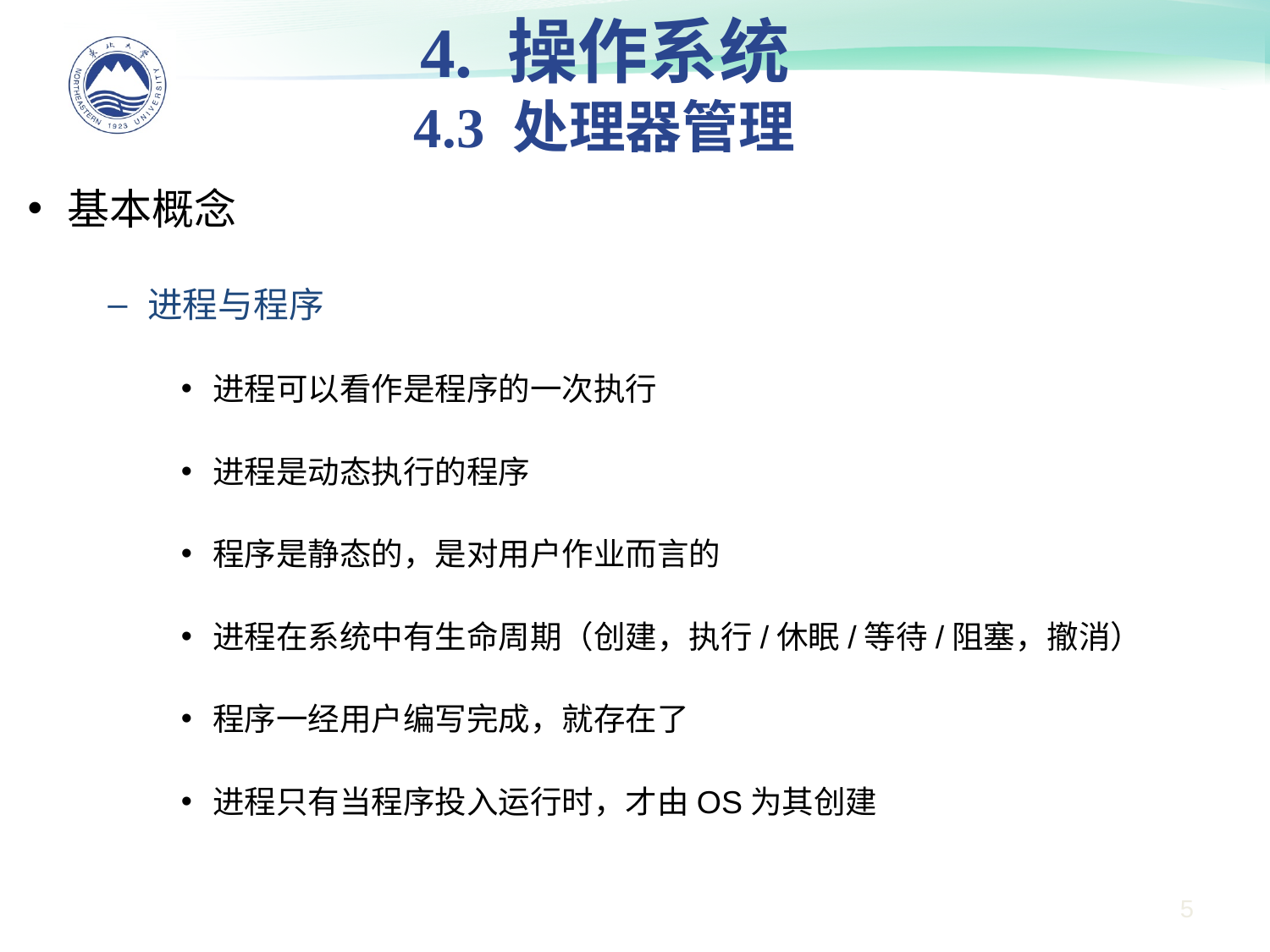

4. 操作系统
4.3 处理器管理
基本概念
进程与程序
进程可以看作是程序的一次执行
进程是动态执行的程序
程序是静态的，是对用户作业而言的
进程在系统中有生命周期（创建，执行/休眠/等待/阻塞，撤消）
程序一经用户编写完成，就存在了
进程只有当程序投入运行时，才由OS为其创建
5